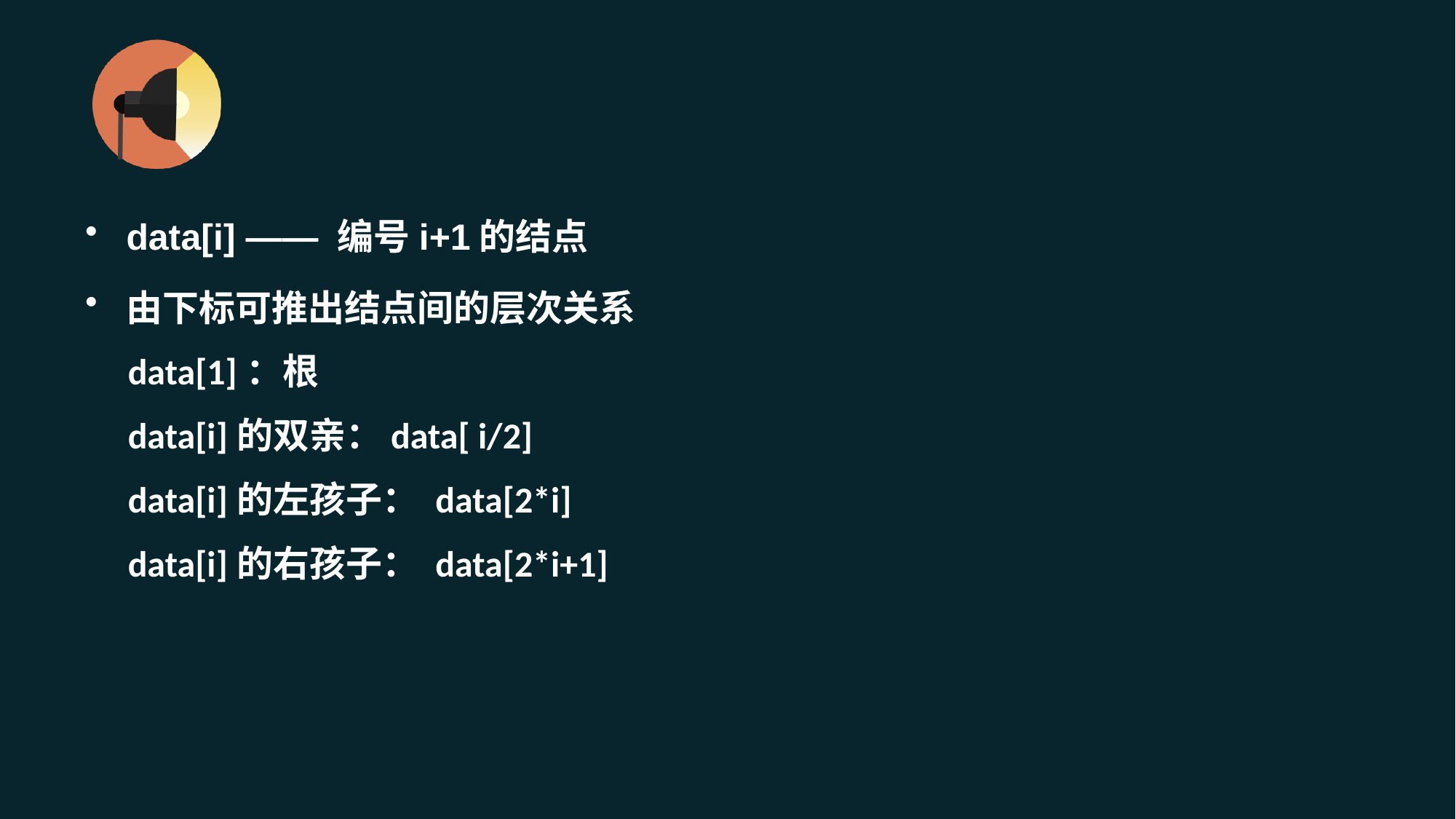

#
data[i] —— 编号i+1的结点
由下标可推出结点间的层次关系
data[1]：根
data[i]的双亲：data[ i/2]
data[i]的左孩子： data[2*i]
data[i]的右孩子： data[2*i+1]